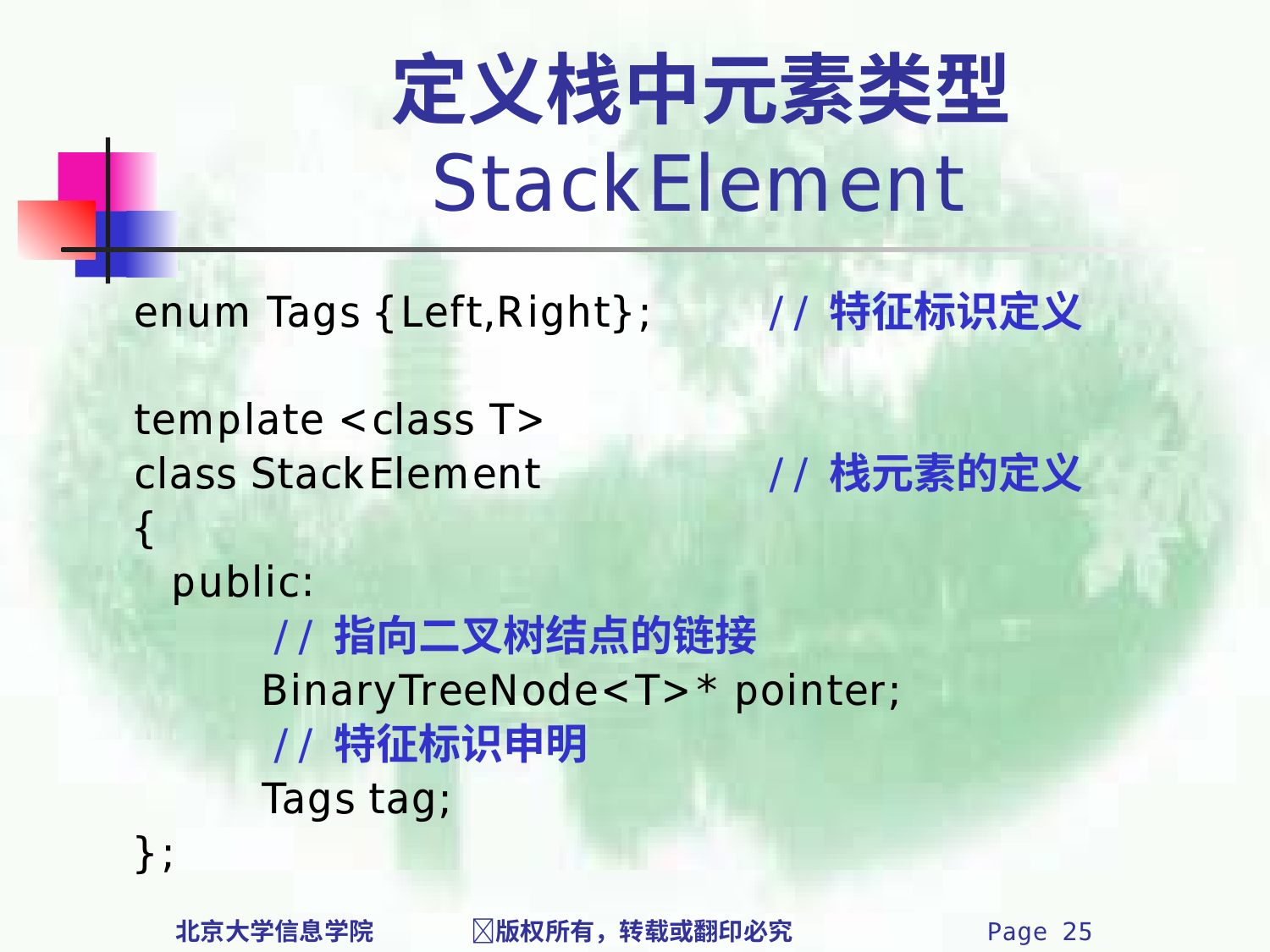

# 定义栈中元素类型 StackElement
	enum Tags {Left,Right};	//特征标识定义

	template <class T>
	class StackElement		//栈元素的定义
	{
  	   public:
		 //指向二叉树结点的链接
		BinaryTreeNode<T>* pointer;
		 //特征标识申明
		Tags tag;
	};
北京大学信息学院                 ©版权所有，转载或翻印必究                                 Page  25